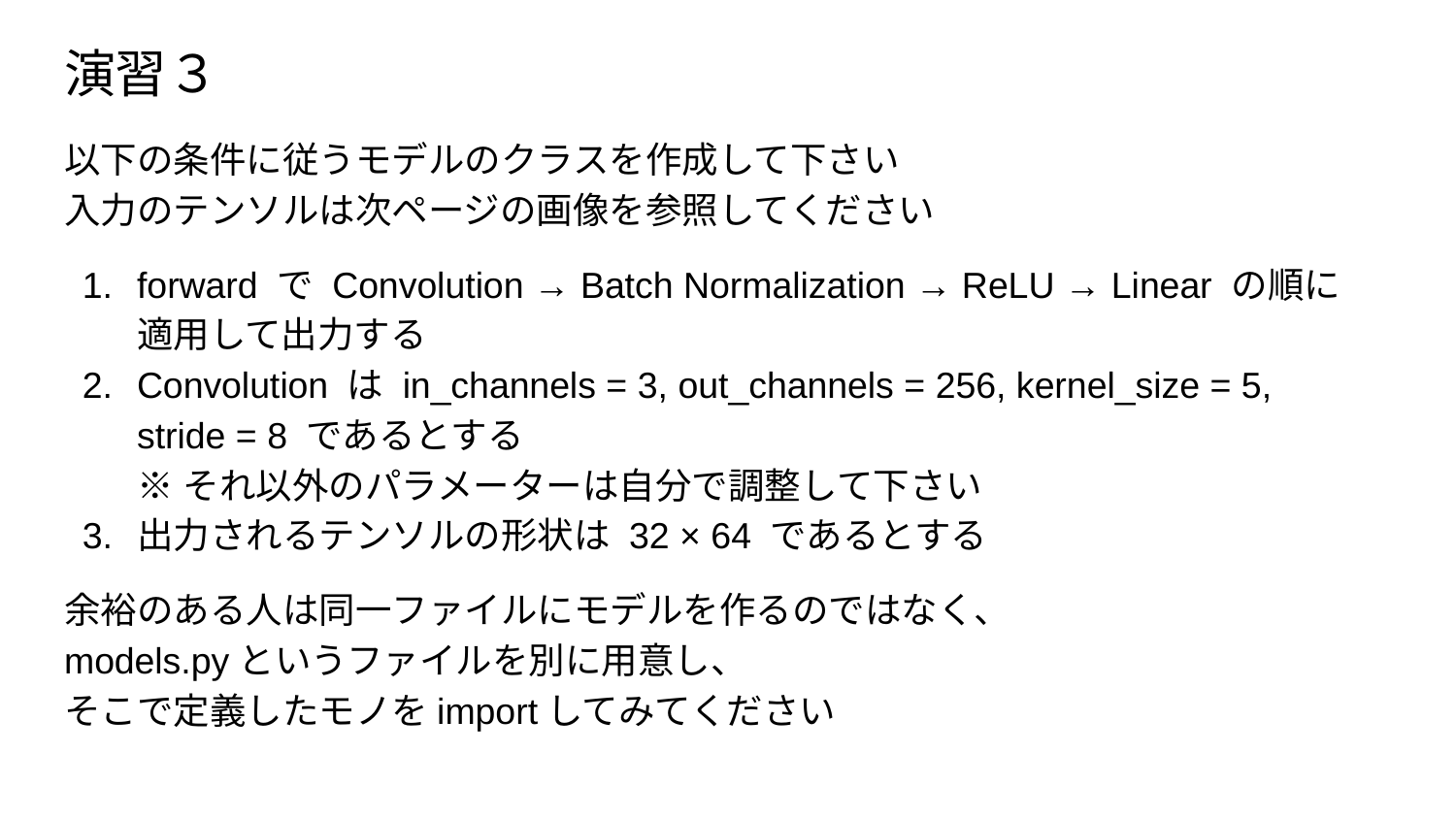

# 演習３
以下の条件に従うモデルのクラスを作成して下さい
入力のテンソルは次ページの画像を参照してください
forward で Convolution → Batch Normalization → ReLU → Linear の順に
適用して出力する
Convolution は in_channels = 3, out_channels = 256, kernel_size = 5,
stride = 8 であるとする
※ それ以外のパラメーターは自分で調整して下さい
出力されるテンソルの形状は 32 × 64 であるとする
余裕のある人は同一ファイルにモデルを作るのではなく、
models.pyというファイルを別に用意し、
そこで定義したモノをimportしてみてください